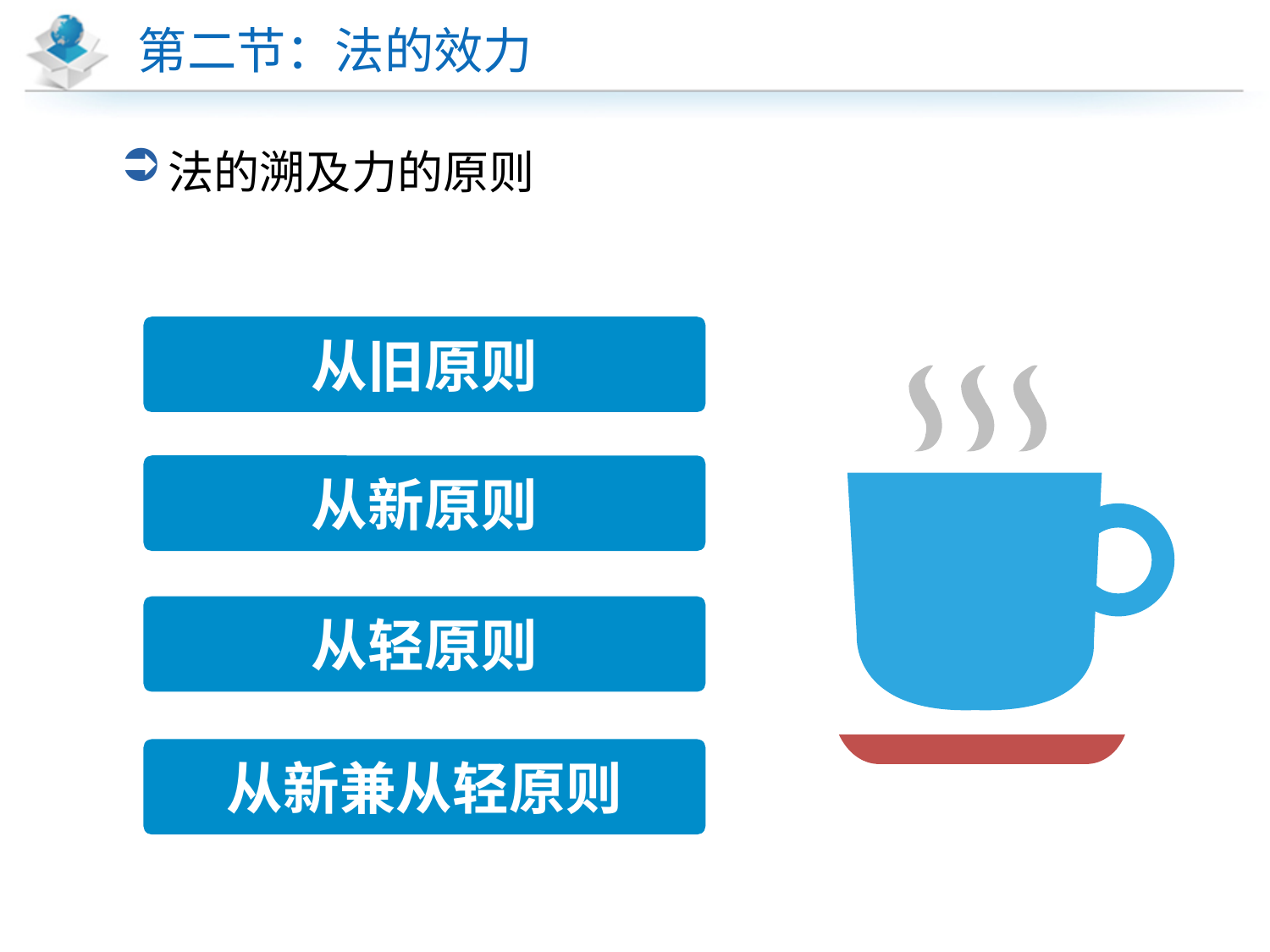

# 第二节：法的效力
法的溯及力的原则
从旧原则

从新原则
从轻原则
从新兼从轻原则